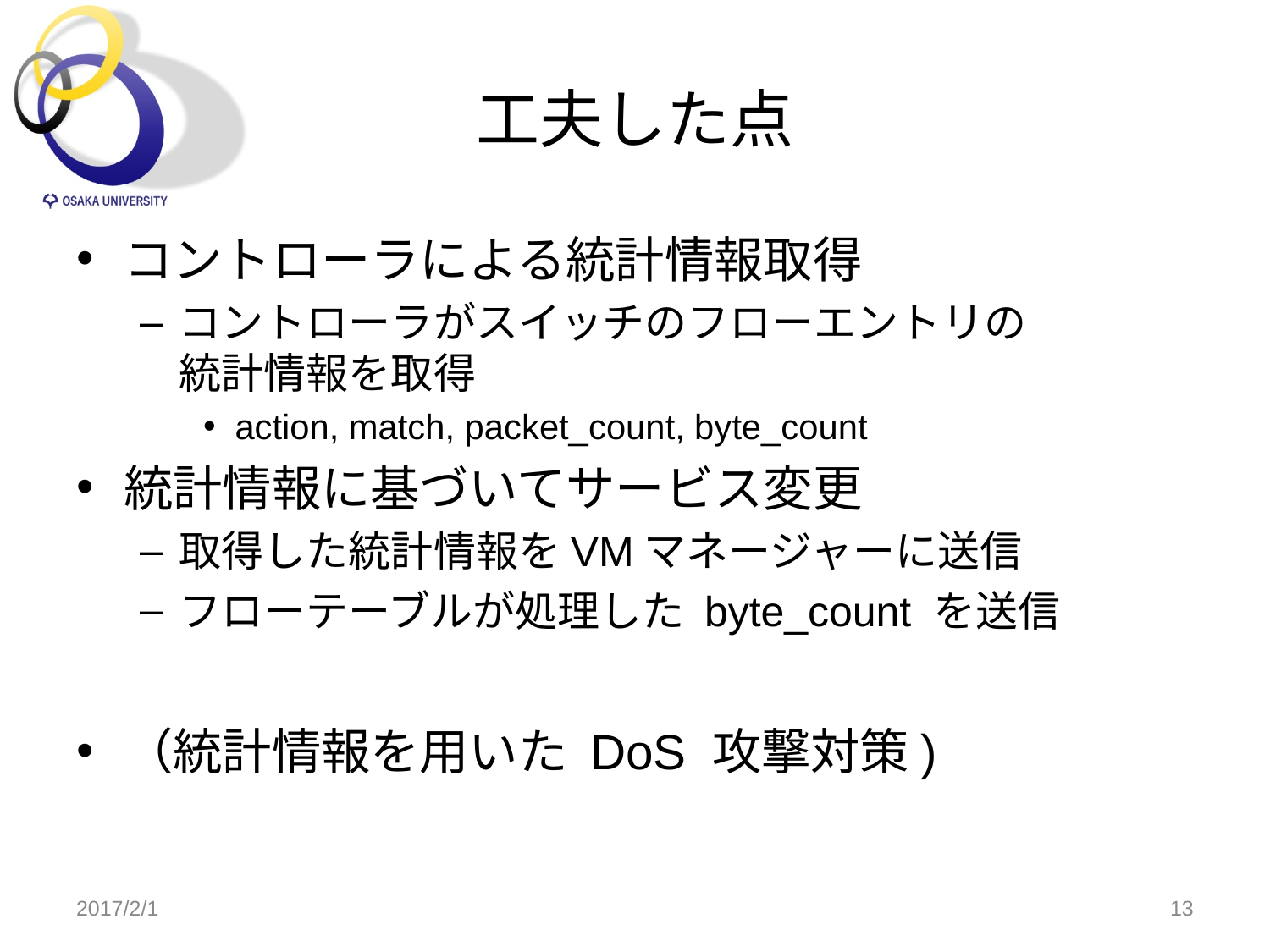

# 工夫した点
コントローラによる統計情報取得
コントローラがスイッチのフローエントリの
統計情報を取得
action, match, packet_count, byte_count
統計情報に基づいてサービス変更
取得した統計情報をVMマネージャーに送信
フローテーブルが処理した byte_count を送信

（統計情報を用いた DoS 攻撃対策)
2017/2/1
13